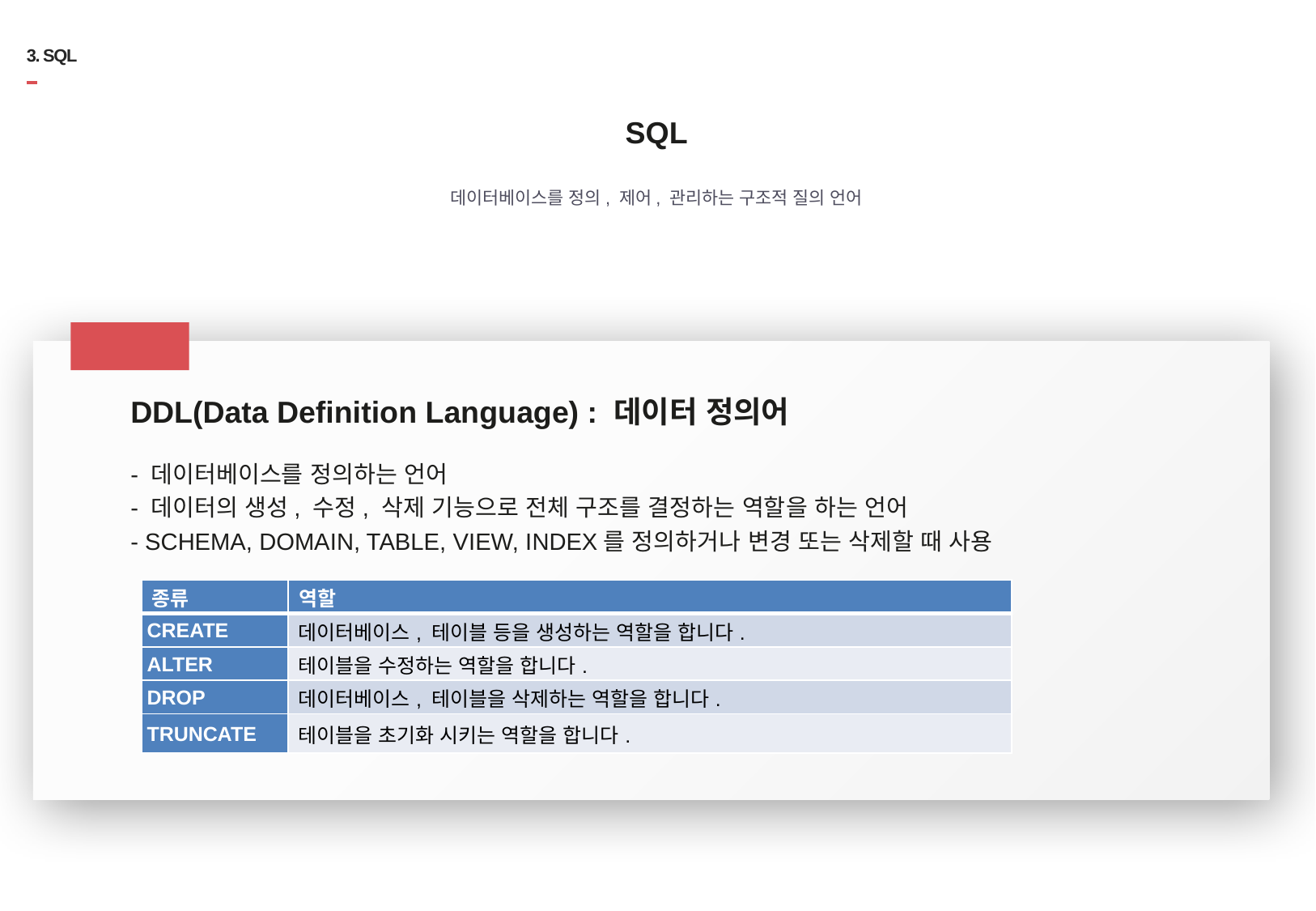

# 3. SQL
SQL
데이터베이스를 정의, 제어, 관리하는 구조적 질의 언어
DDL

DDL(Data Definition Language) : 데이터 정의어
- 데이터베이스를 정의하는 언어
- 데이터의 생성, 수정, 삭제 기능으로 전체 구조를 결정하는 역할을 하는 언어
- SCHEMA, DOMAIN, TABLE, VIEW, INDEX를 정의하거나 변경 또는 삭제할 때 사용
| 종류 | 역할 |
| --- | --- |
| CREATE | 데이터베이스, 테이블 등을 생성하는 역할을 합니다. |
| ALTER | 테이블을 수정하는 역할을 합니다. |
| DROP | 데이터베이스, 테이블을 삭제하는 역할을 합니다. |
| TRUNCATE | 테이블을 초기화 시키는 역할을 합니다. |